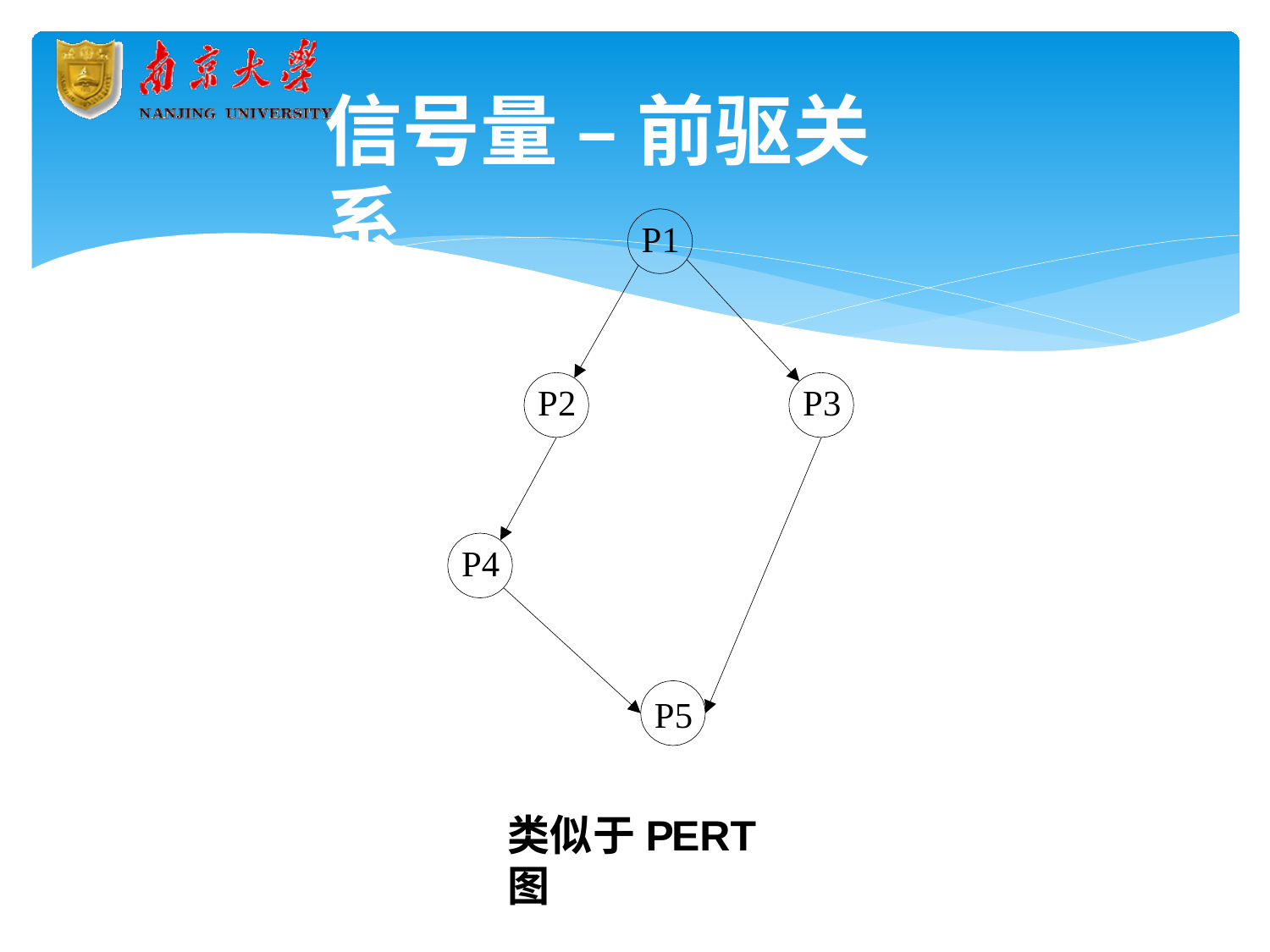

# 信号量– 前驱关系

P1

P2
P3

P4

P5

类似于PERT图